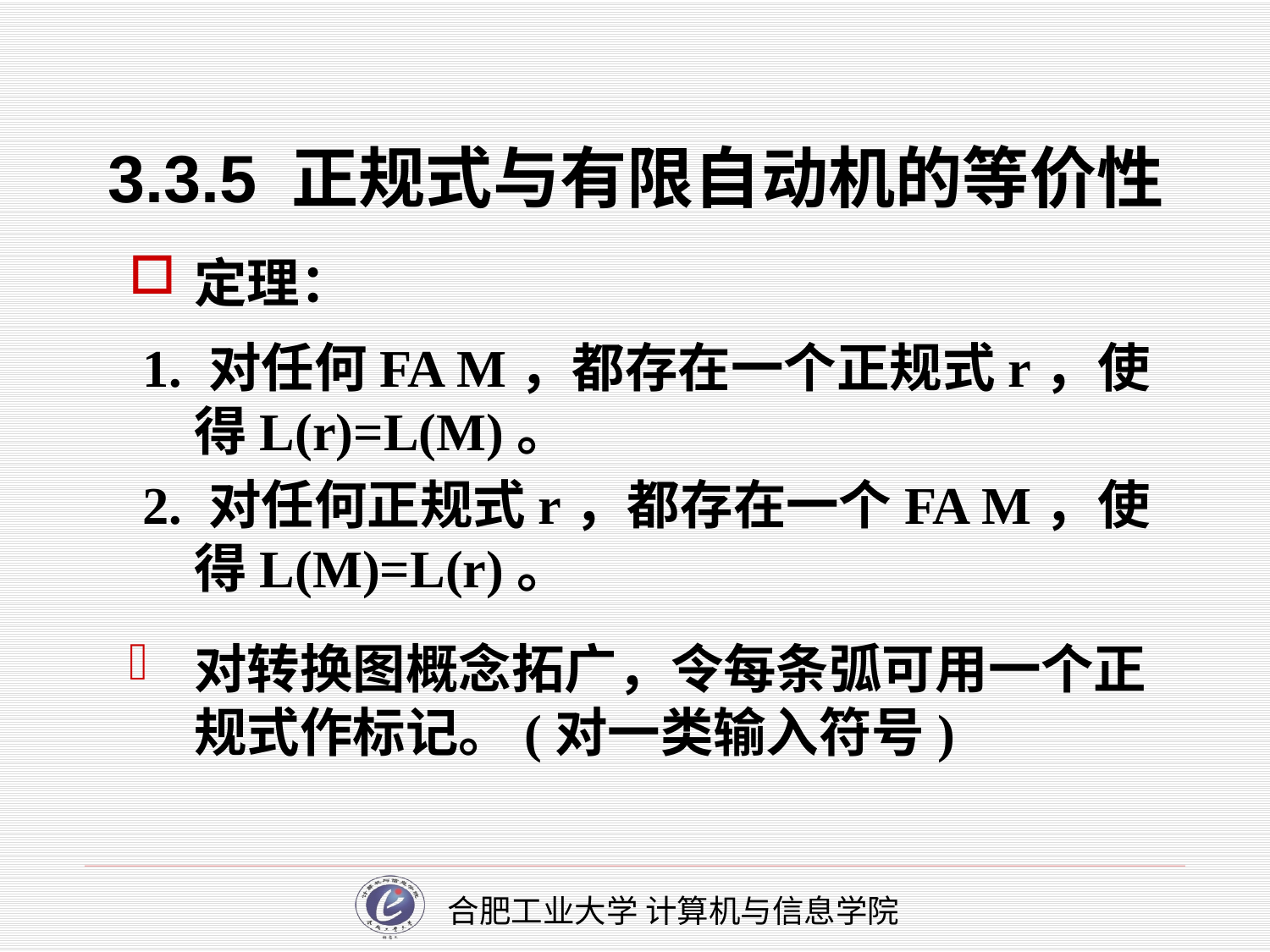

# 3.3.5 正规式与有限自动机的等价性
定理：
 1. 对任何FA M，都存在一个正规式r，使得L(r)=L(M)。
 2. 对任何正规式r，都存在一个FA M，使得L(M)=L(r)。
对转换图概念拓广，令每条弧可用一个正规式作标记。(对一类输入符号)
76